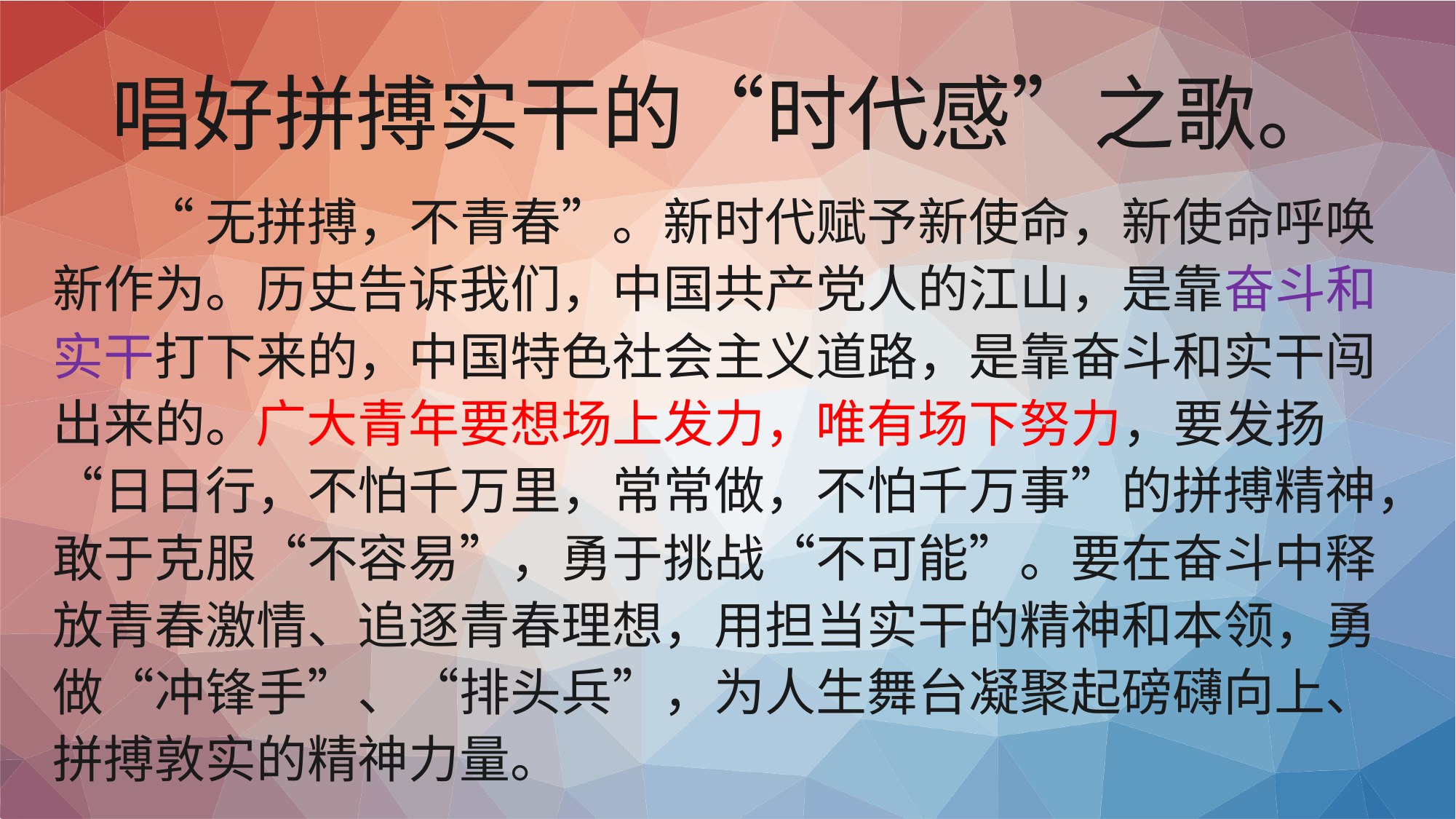

# 唱好拼搏实干的“时代感”之歌。
	“无拼搏，不青春”。新时代赋予新使命，新使命呼唤新作为。历史告诉我们，中国共产党人的江山，是靠奋斗和实干打下来的，中国特色社会主义道路，是靠奋斗和实干闯出来的。广大青年要想场上发力，唯有场下努力，要发扬“日日行，不怕千万里，常常做，不怕千万事”的拼搏精神，敢于克服“不容易”，勇于挑战“不可能”。要在奋斗中释放青春激情、追逐青春理想，用担当实干的精神和本领，勇做“冲锋手”、“排头兵”，为人生舞台凝聚起磅礴向上、拼搏敦实的精神力量。